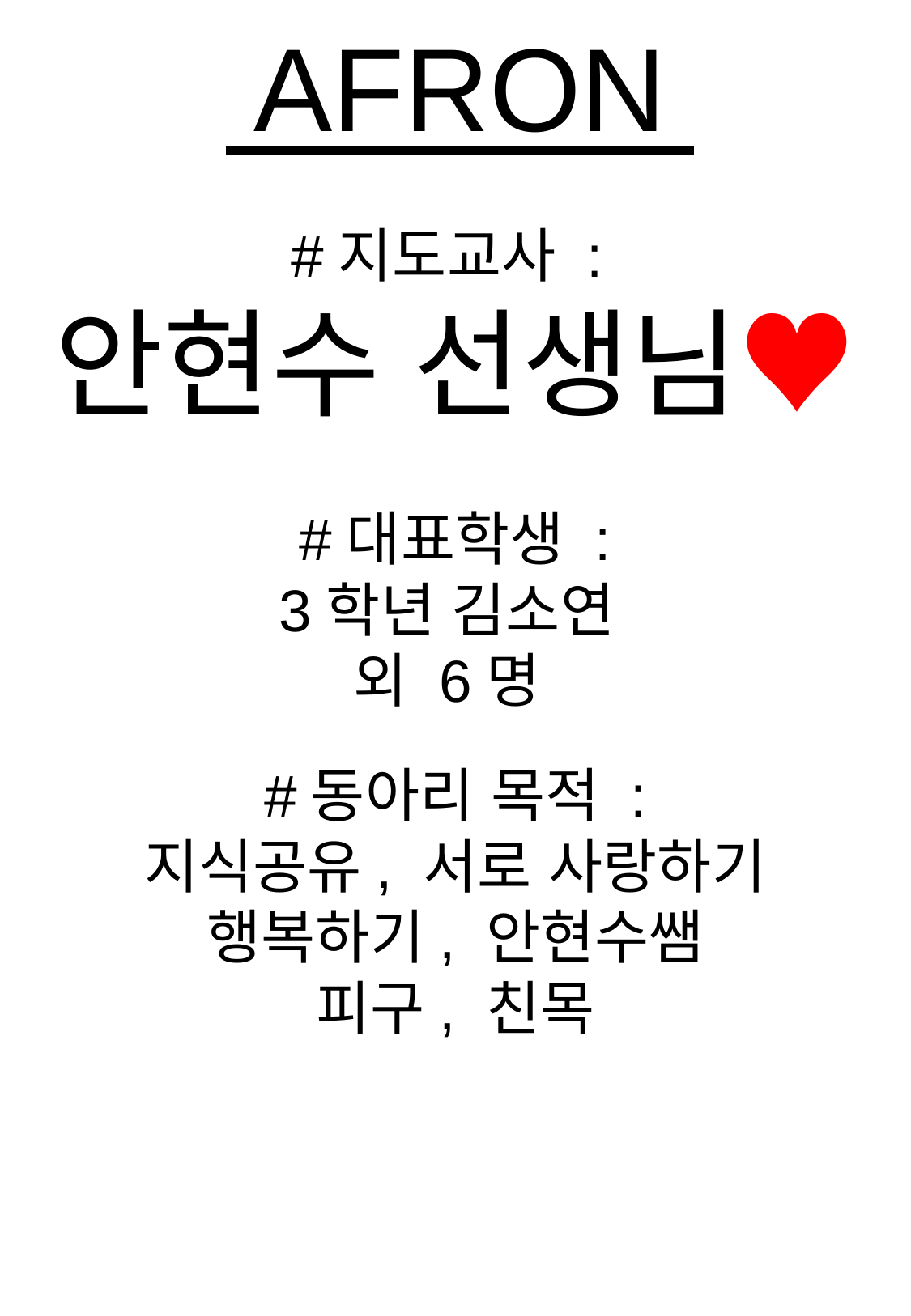

AFRON
#지도교사 :
안현수 선생님♥

#대표학생 :
3학년 김소연
외 6명
#동아리 목적 :
지식공유, 서로 사랑하기
행복하기, 안현수쌤
피구, 친목